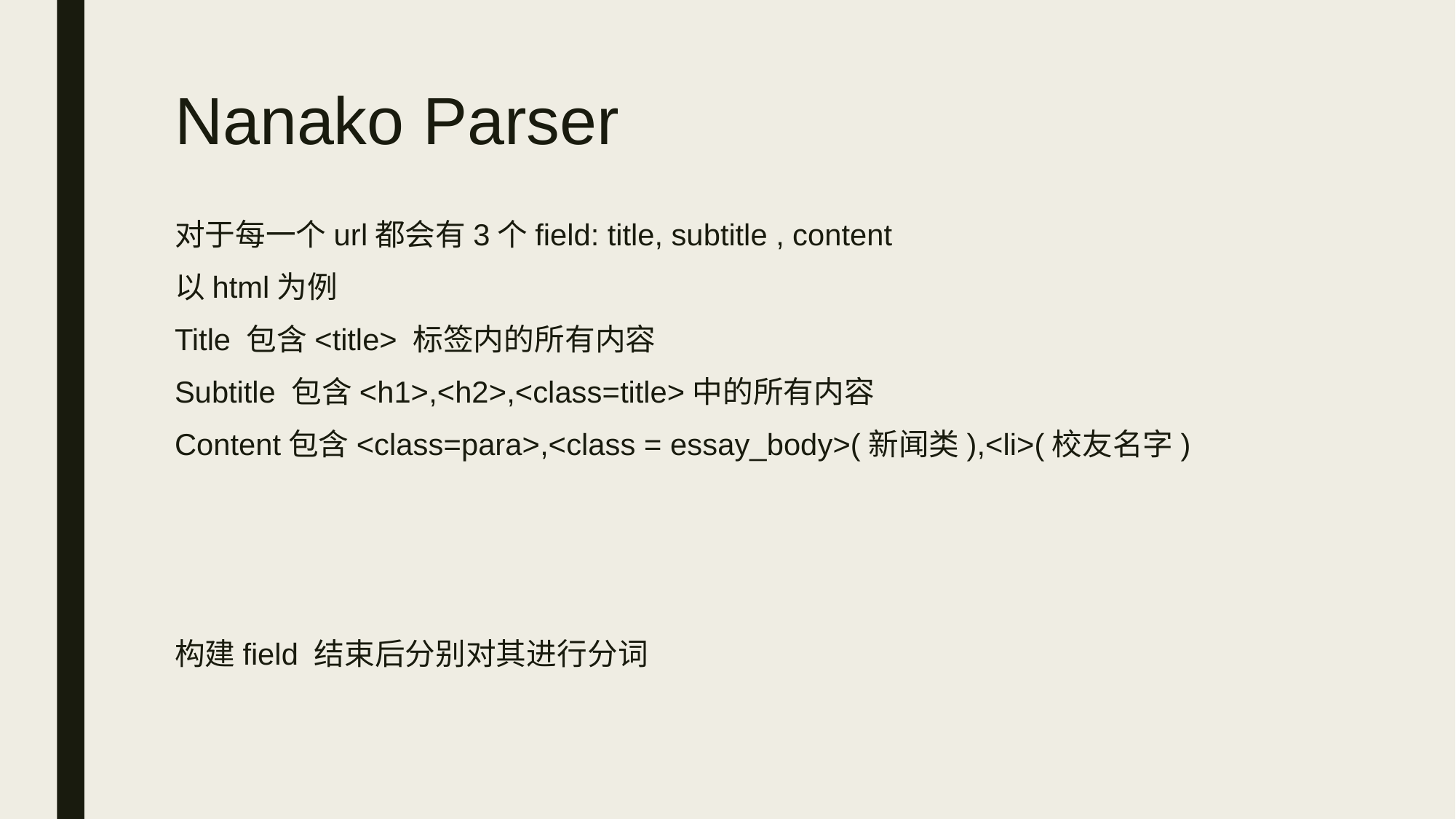

# Nanako Parser
对于每一个url都会有3个field: title, subtitle , content
以html为例
Title 包含<title> 标签内的所有内容
Subtitle 包含<h1>,<h2>,<class=title>中的所有内容
Content包含<class=para>,<class = essay_body>(新闻类),<li>(校友名字)

构建field 结束后分别对其进行分词